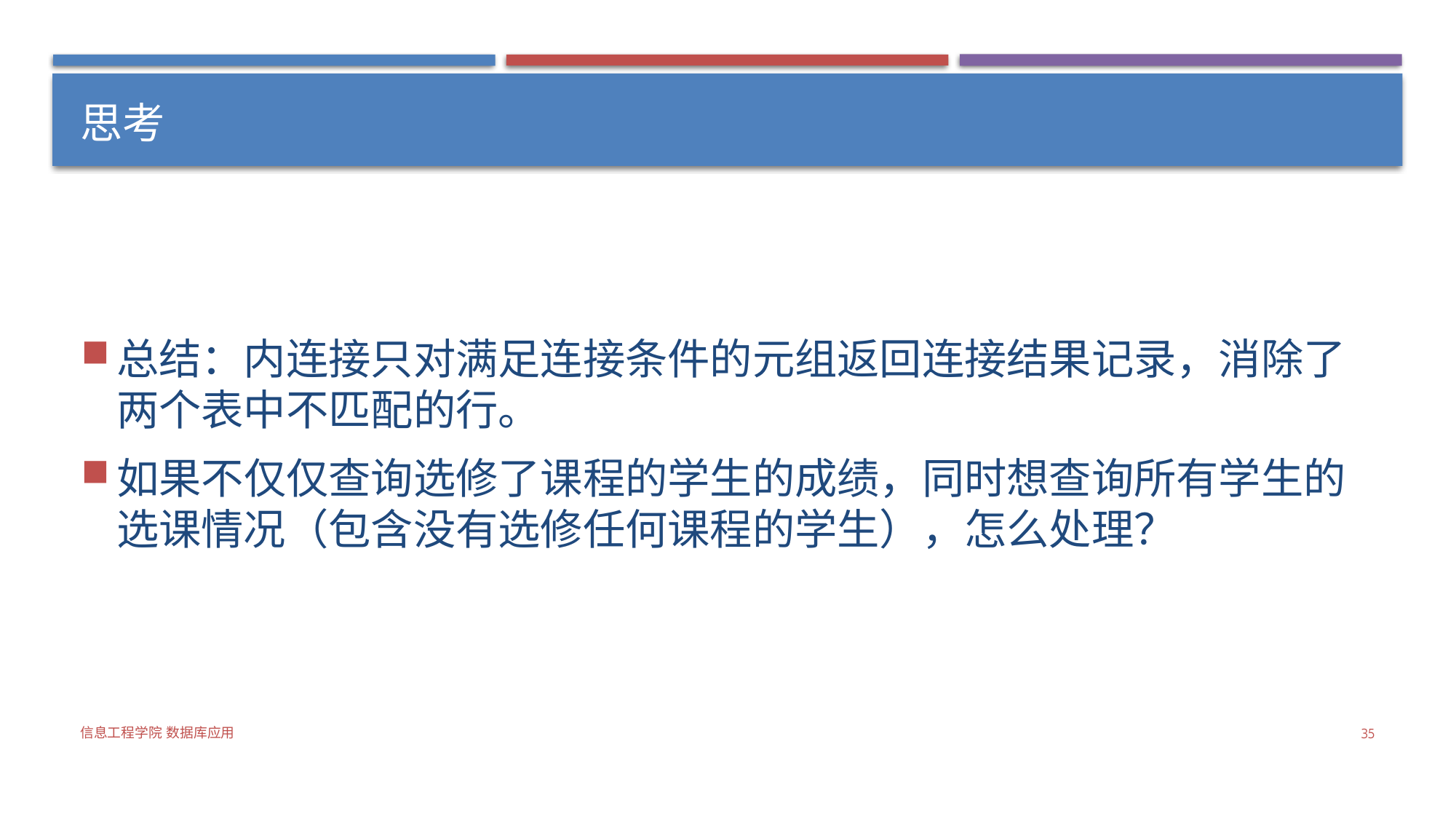

# 思考
总结：内连接只对满足连接条件的元组返回连接结果记录，消除了两个表中不匹配的行。
如果不仅仅查询选修了课程的学生的成绩，同时想查询所有学生的选课情况（包含没有选修任何课程的学生），怎么处理？
信息工程学院 数据库应用
35